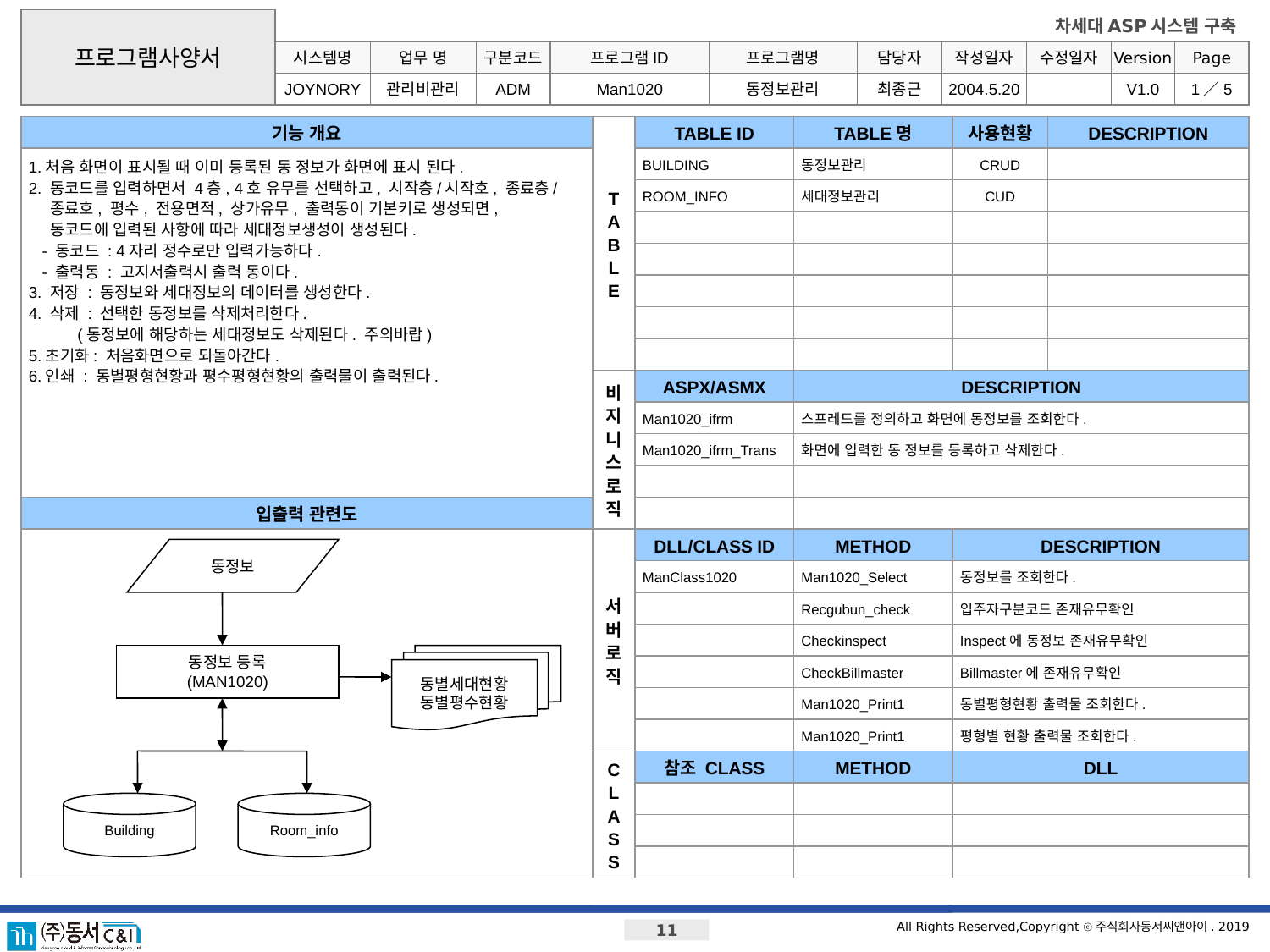

프로그램사양서
시스템명
업무 명
구분코드
프로그램ID
프로그램명
JOYNORY
관리비관리
ADM
Man1020
동정보관리
최종근
2004.5.20

V1.0
1／5
기능 개요
T
A
B
L
E
TABLE ID
TABLE명
사용현황
DESCRIPTION
1.처음 화면이 표시될 때 이미 등록된 동 정보가 화면에 표시 된다.
2. 동코드를 입력하면서 4층, 4호 유무를 선택하고, 시작층/시작호, 종료층/
    종료호, 평수, 전용면적, 상가유무, 출력동이 기본키로 생성되면,
    동코드에 입력된 사항에 따라 세대정보생성이 생성된다.
   - 동코드 : 4자리 정수로만 입력가능하다.
   - 출력동 : 고지서출력시 출력 동이다.
3. 저장 : 동정보와 세대정보의 데이터를 생성한다.
4. 삭제 : 선택한 동정보를 삭제처리한다.
           (동정보에 해당하는 세대정보도 삭제된다. 주의바랍)
5.초기화: 처음화면으로 되돌아간다.
6.인쇄 : 동별평형현황과 평수평형현황의 출력물이 출력된다.

BUILDING
동정보관리
CRUD

ROOM_INFO
세대정보관리
CUD

비지니스로직
ASPX/ASMX
DESCRIPTION
Man1020_ifrm
스프레드를 정의하고 화면에 동정보를 조회한다.
Man1020_ifrm_Trans
화면에 입력한 동 정보를 등록하고 삭제한다.

입출력 관련도

서버로직
DLL/CLASS ID
METHOD
DESCRIPTION
동정보
ManClass1020
Man1020_Select
동정보를 조회한다.

Recgubun_check
입주자구분코드 존재유무확인

Checkinspect
Inspect에 동정보 존재유무확인
동정보 등록
(MAN1020)
동별세대현황
동별평수현황

CheckBillmaster
Billmaster에 존재유무확인

Man1020_Print1
동별평형현황 출력물 조회한다.

Man1020_Print1
평형별 현황 출력물 조회한다.

C
L
A
S
S
참조 CLASS
METHOD
DLL

Building
Room_info